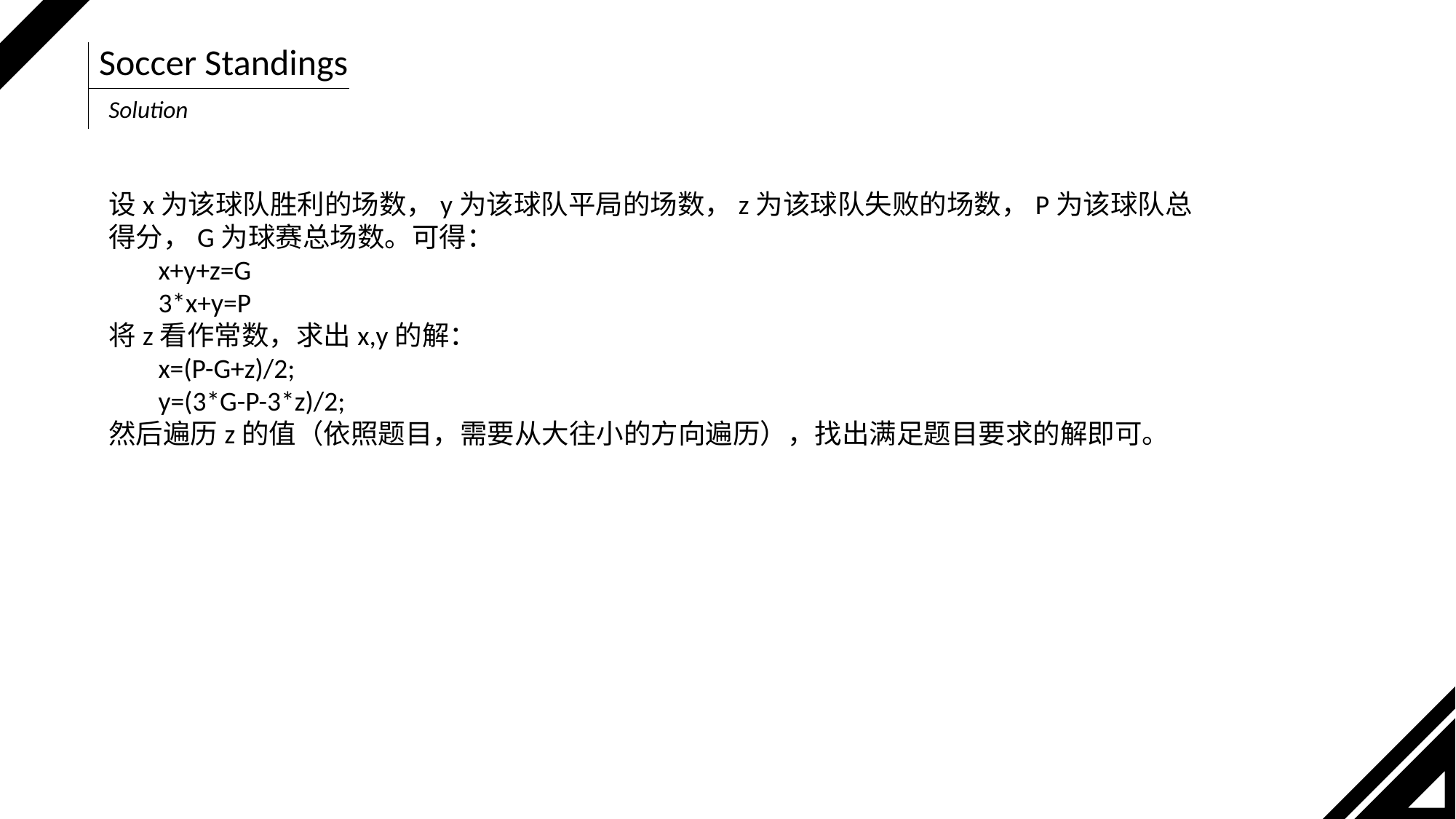

Soccer Standings
Solution
设x为该球队胜利的场数，y为该球队平局的场数，z为该球队失败的场数，P为该球队总得分，G为球赛总场数。可得：
        x+y+z=G
        3*x+y=P
将z看作常数，求出x,y的解：
        x=(P-G+z)/2;
        y=(3*G-P-3*z)/2;
然后遍历z的值（依照题目，需要从大往小的方向遍历），找出满足题目要求的解即可。